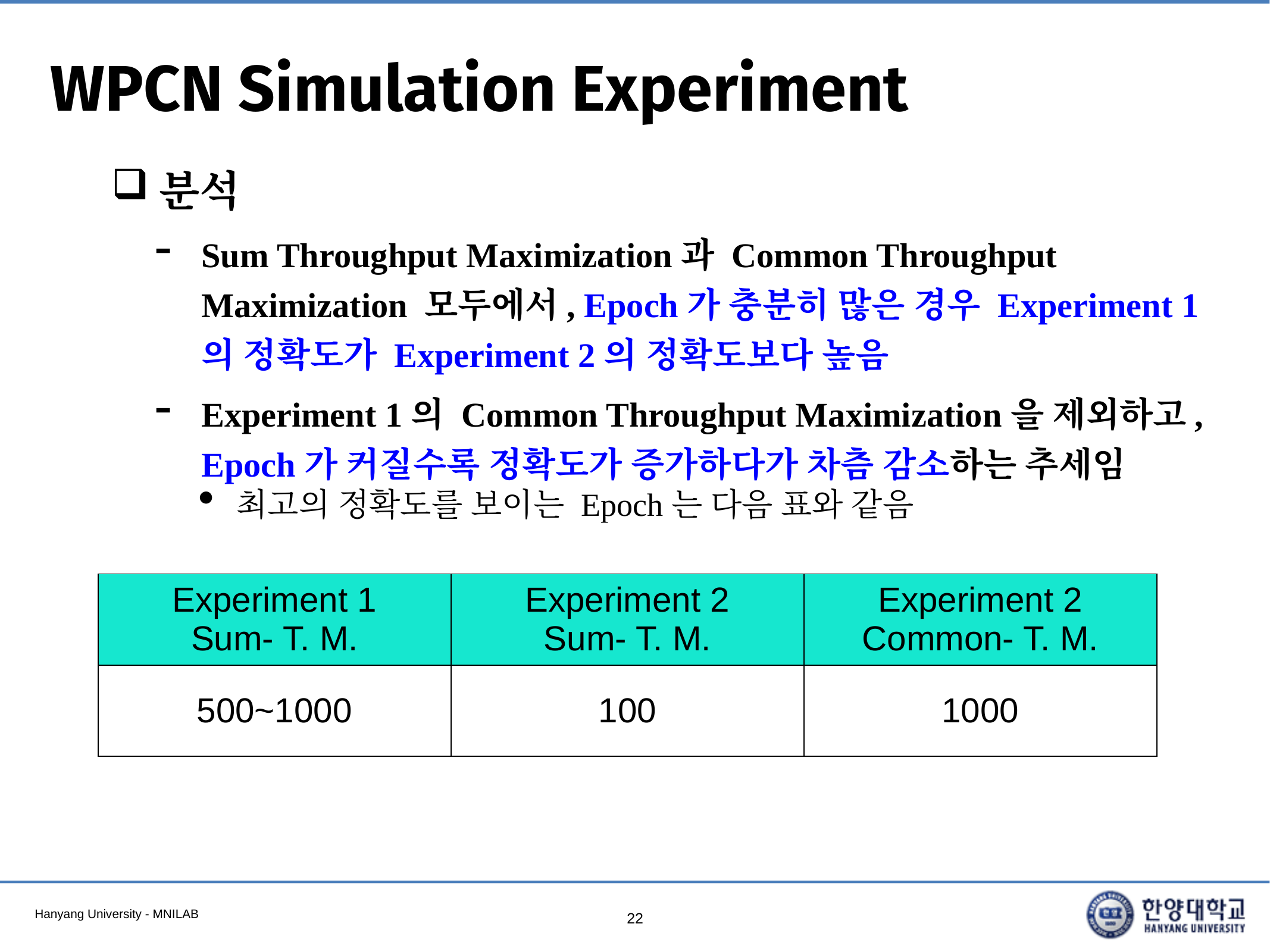

# WPCN Simulation Experiment
분석
Sum Throughput Maximization과 Common Throughput Maximization 모두에서, Epoch가 충분히 많은 경우 Experiment 1의 정확도가 Experiment 2의 정확도보다 높음
Experiment 1의 Common Throughput Maximization을 제외하고, Epoch가 커질수록 정확도가 증가하다가 차츰 감소하는 추세임
최고의 정확도를 보이는 Epoch는 다음 표와 같음
| Experiment 1 Sum- T. M. | Experiment 2 Sum- T. M. | Experiment 2 Common- T. M. |
| --- | --- | --- |
| 500~1000 | 100 | 1000 |
22